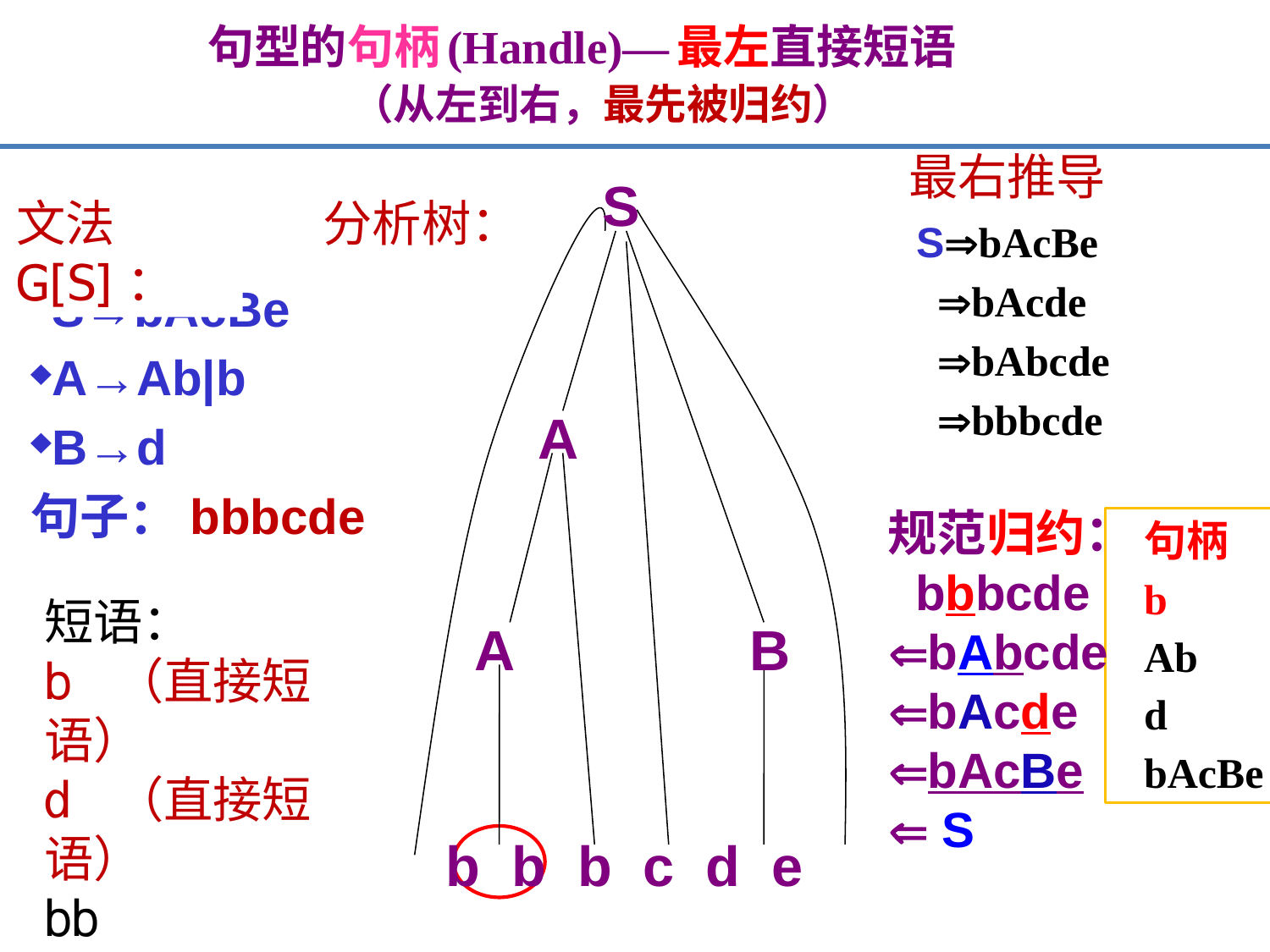

句型的句柄(Handle)—最左直接短语
    （从左到右，最先被归约）

S

最右推导
文法G[S]：
分析树：
S⇒bAcBe
  ⇒bAcde
  ⇒bAbcde
  ⇒bbbcde
S→bAcBe
A→Ab|b
B→d
句子：bbbcde

A

规范归约：
  bbbcde
⇐bAbcde
⇐bAcde
⇐bAcBe
⇐ S
句柄
b
Ab
d
bAcBe
短语：
b  （直接短语）
d  （直接短语）
bb
bbbcde
A

B

b  b  b  c  d  e